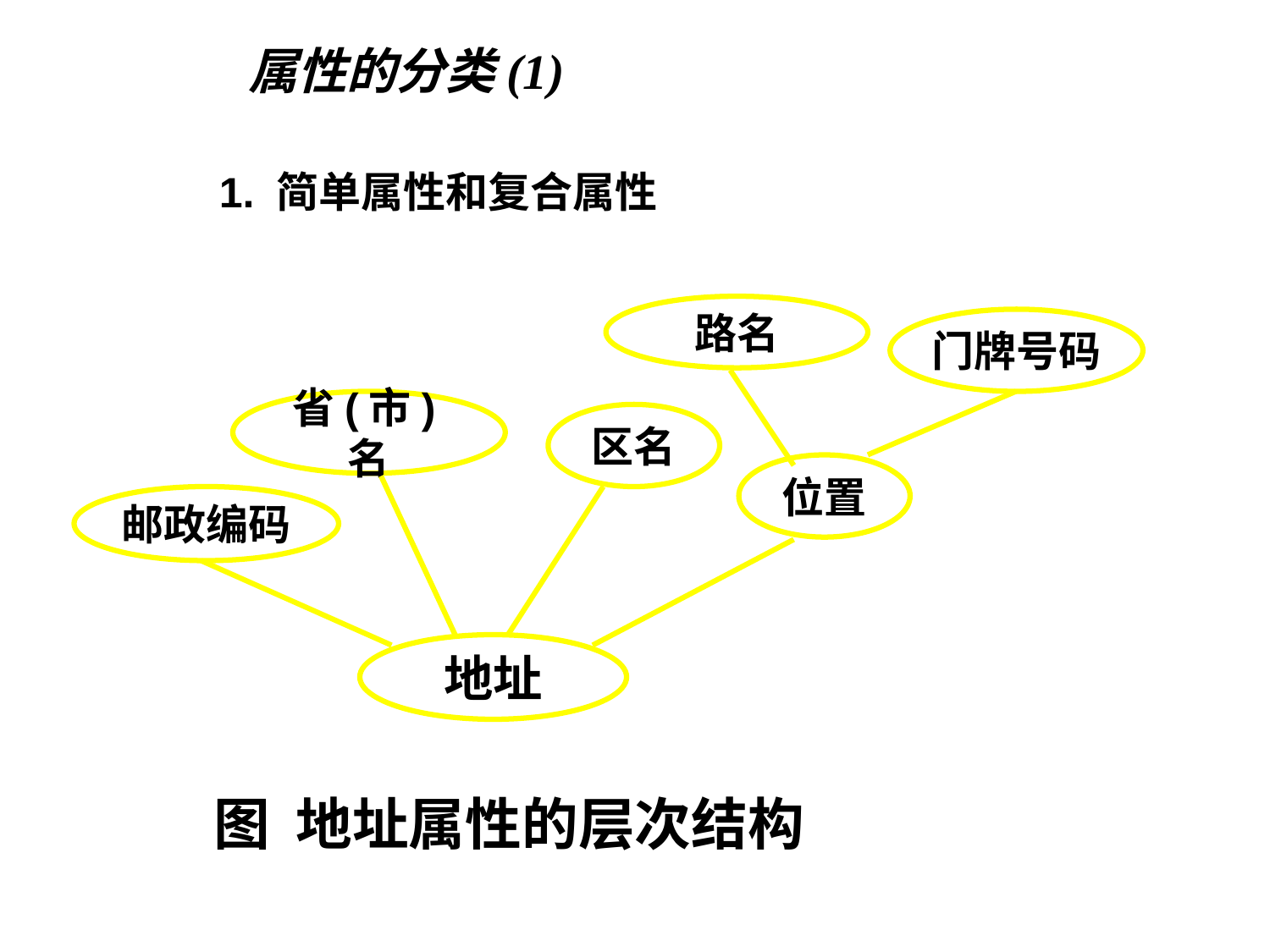

属性的分类(1)
1. 简单属性和复合属性

路名
门牌号码

省(市)名

区名
位置

邮政编码

地址
图  地址属性的层次结构